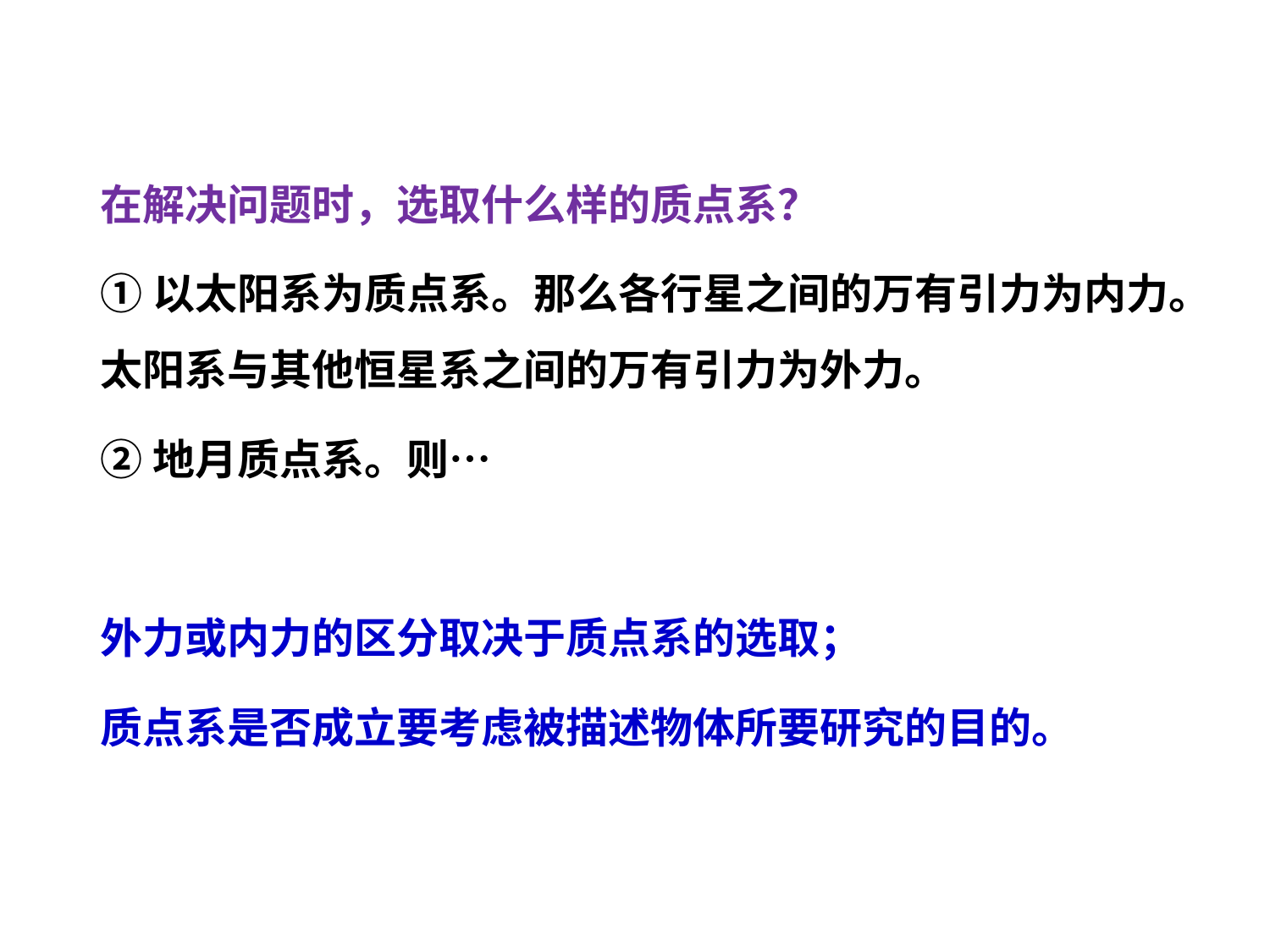

在解决问题时，选取什么样的质点系？
①以太阳系为质点系。那么各行星之间的万有引力为内力。太阳系与其他恒星系之间的万有引力为外力。
②地月质点系。则…

外力或内力的区分取决于质点系的选取；
质点系是否成立要考虑被描述物体所要研究的目的。
12